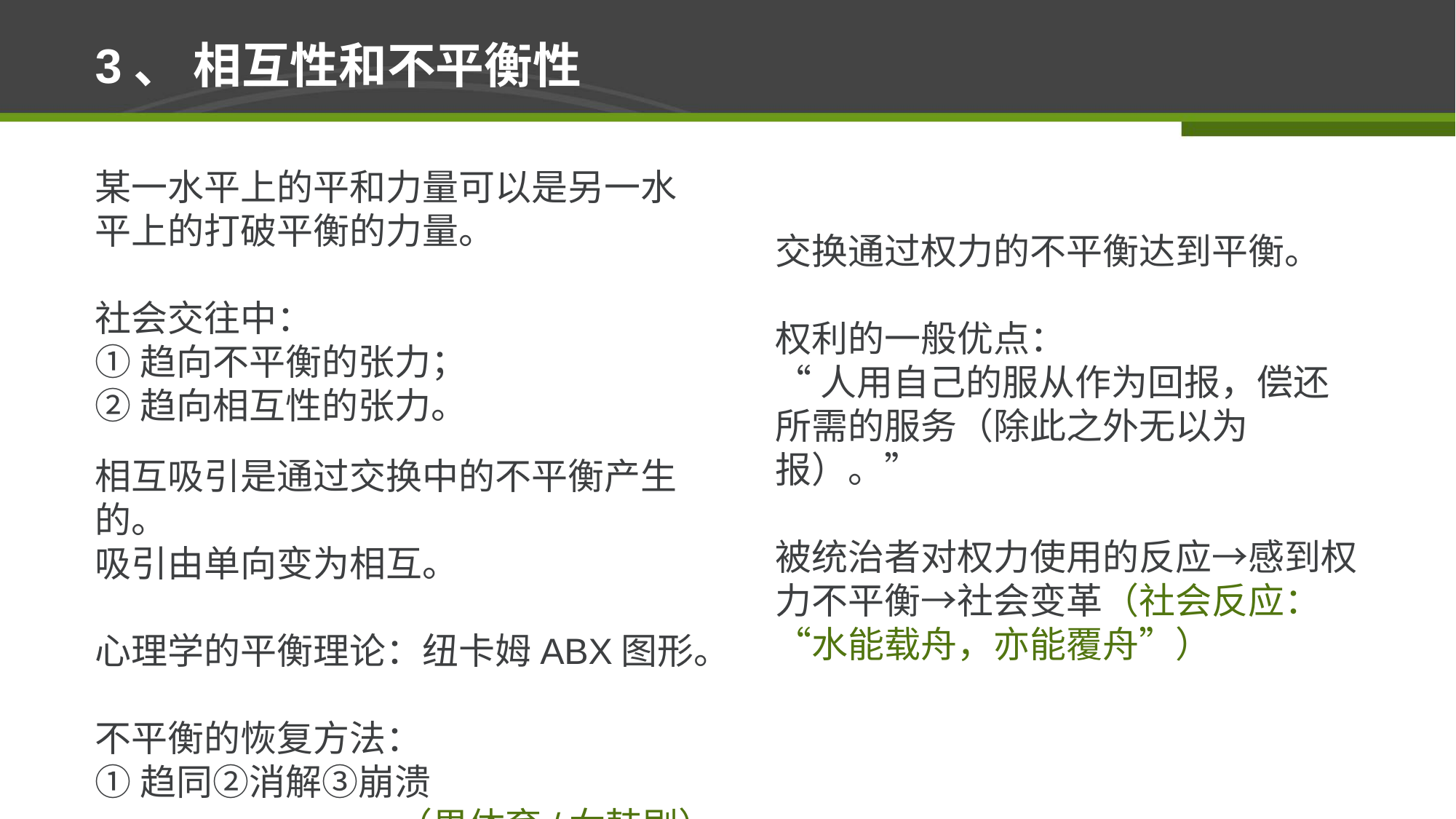

3、 相互性和不平衡性
某一水平上的平和力量可以是另一水平上的打破平衡的力量。

社会交往中：
①趋向不平衡的张力；
②趋向相互性的张力。
交换通过权力的不平衡达到平衡。

权利的一般优点：
“人用自己的服从作为回报，偿还所需的服务（除此之外无以为报）。”

被统治者对权力使用的反应→感到权力不平衡→社会变革（社会反应：“水能载舟，亦能覆舟”）
相互吸引是通过交换中的不平衡产生的。吸引由单向变为相互。

心理学的平衡理论：纽卡姆ABX图形。

不平衡的恢复方法：
①趋同②消解③崩溃
（男体育/女韩剧）